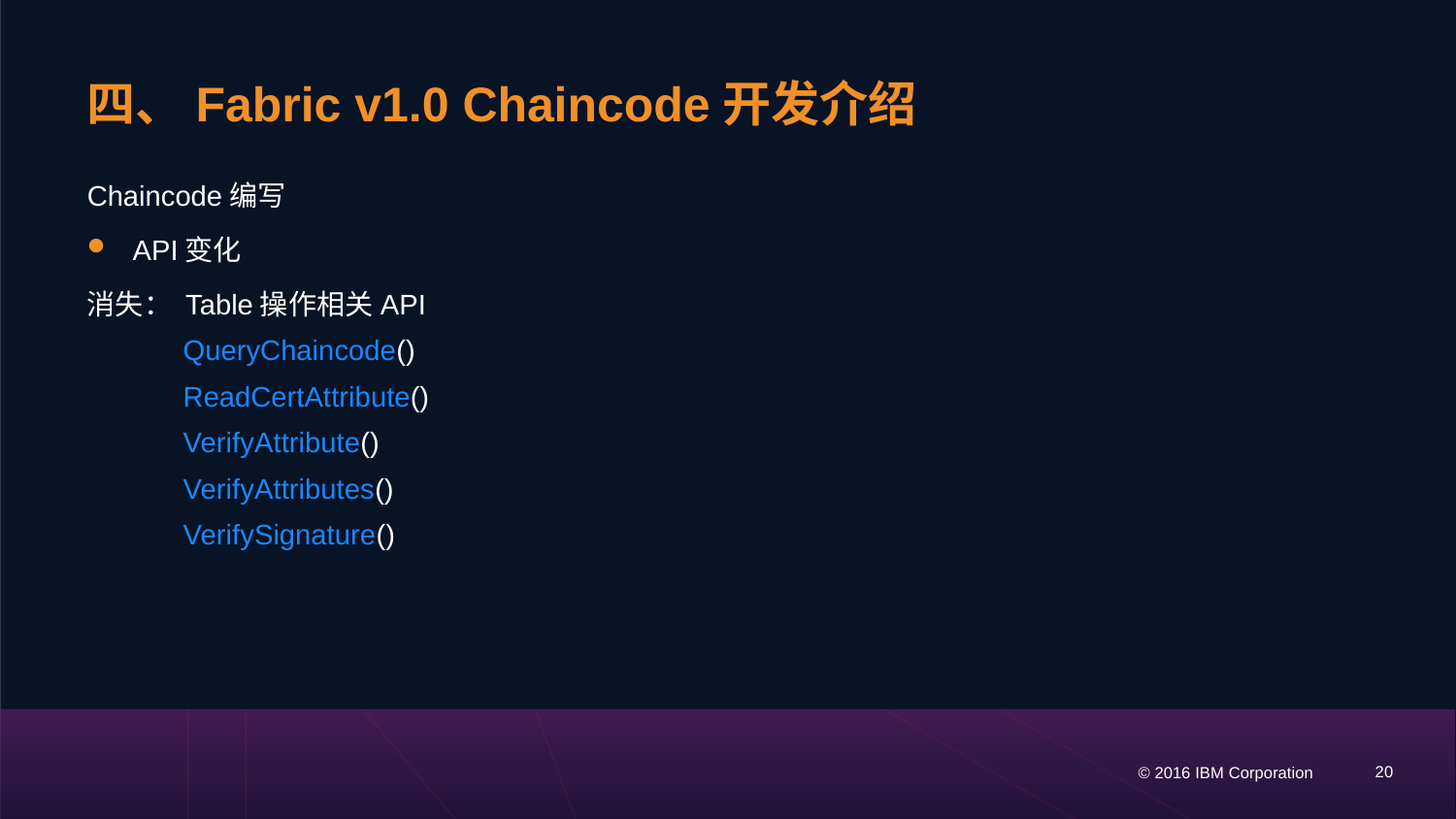

# 四、Fabric v1.0 Chaincode开发介绍
Chaincode编写
API变化
消失： Table操作相关API
            QueryChaincode()
            ReadCertAttribute()
            VerifyAttribute()
            VerifyAttributes()
            VerifySignature()